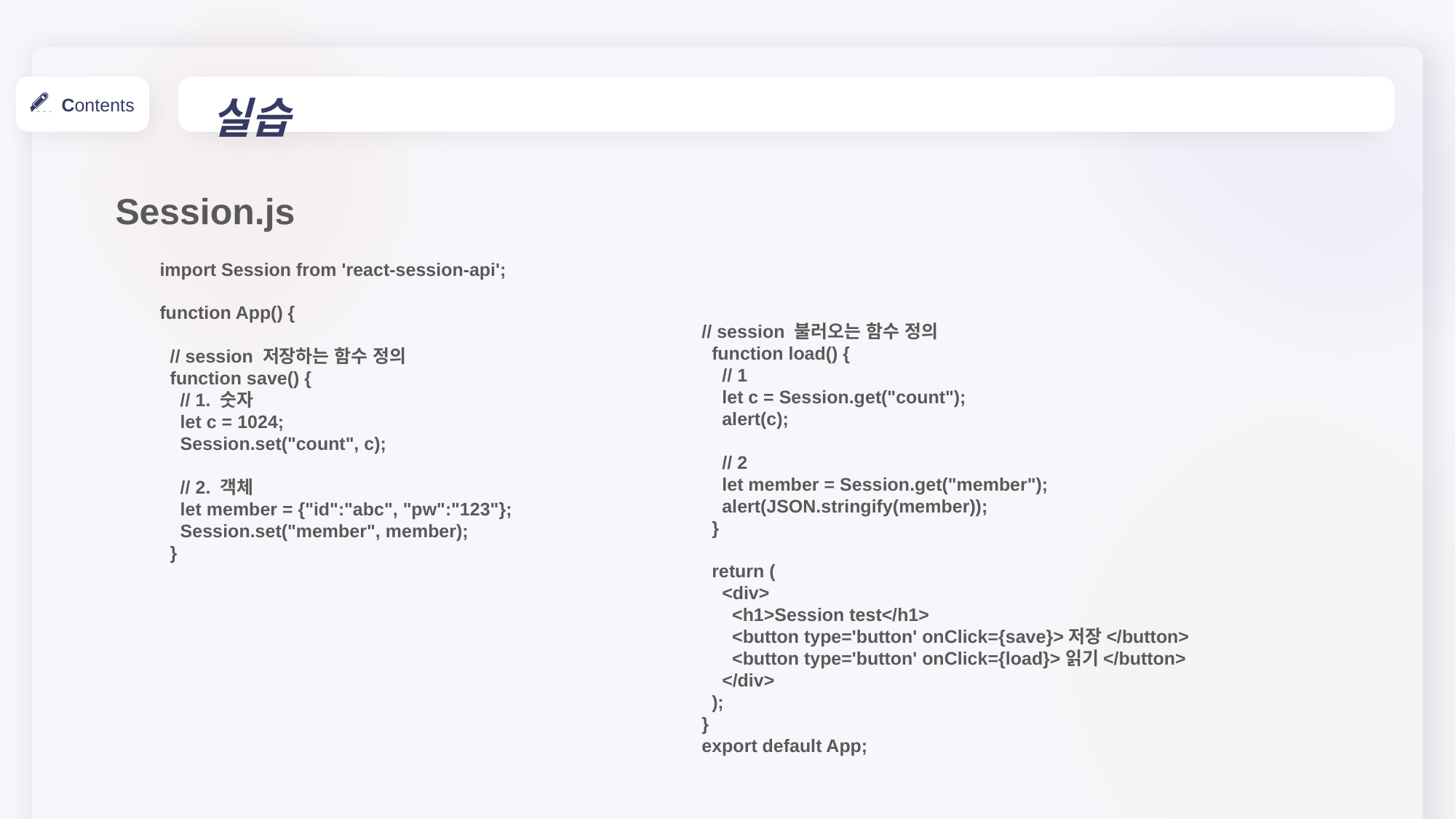

실습
Contents

Session.js
import Session from 'react-session-api';

function App() {

  // session 저장하는 함수 정의
  function save() {
    // 1. 숫자
    let c = 1024;
    Session.set("count", c);

    // 2. 객체
    let member = {"id":"abc", "pw":"123"};
    Session.set("member", member);
  }

// session 불러오는 함수 정의
  function load() {
    // 1
    let c = Session.get("count");
    alert(c);

    // 2
    let member = Session.get("member");
    alert(JSON.stringify(member));
  }

  return (
    <div>
      <h1>Session test</h1>
      <button type='button' onClick={save}>저장</button>
      <button type='button' onClick={load}>읽기</button>
    </div>
  );
}
export default App;